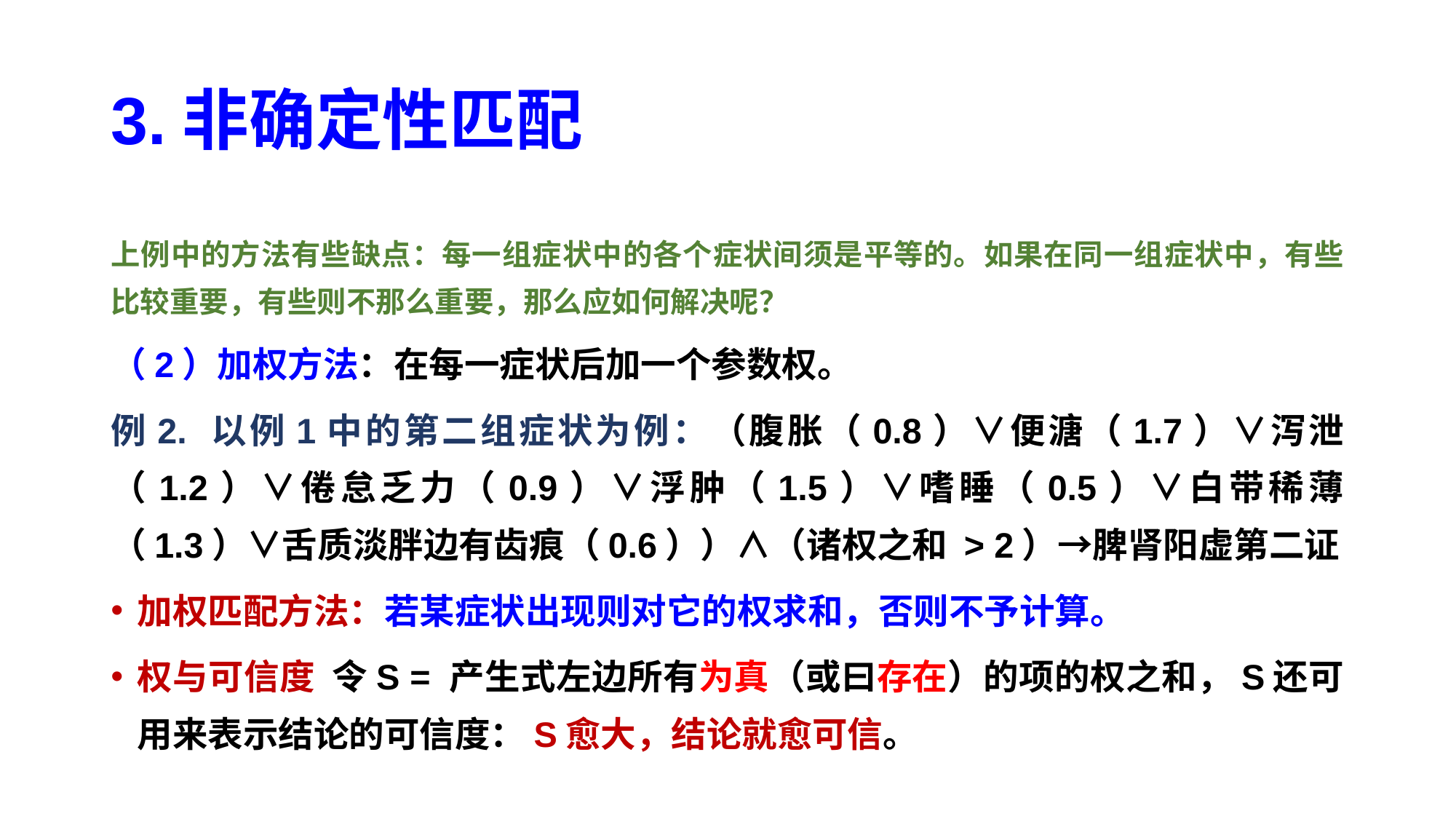

# 3.非确定性匹配
上例中的方法有些缺点：每一组症状中的各个症状间须是平等的。如果在同一组症状中，有些比较重要，有些则不那么重要，那么应如何解决呢？
（2）加权方法：在每一症状后加一个参数权。
例2. 以例1中的第二组症状为例：（腹胀（0.8）∨便溏（1.7）∨泻泄（1.2）∨倦怠乏力（0.9）∨浮肿（1.5）∨嗜睡（0.5）∨白带稀薄（1.3）∨舌质淡胖边有齿痕（0.6））∧（诸权之和 > 2）→脾肾阳虚第二证
加权匹配方法：若某症状出现则对它的权求和，否则不予计算。
权与可信度  令S = 产生式左边所有为真（或曰存在）的项的权之和，S还可用来表示结论的可信度：S愈大，结论就愈可信。